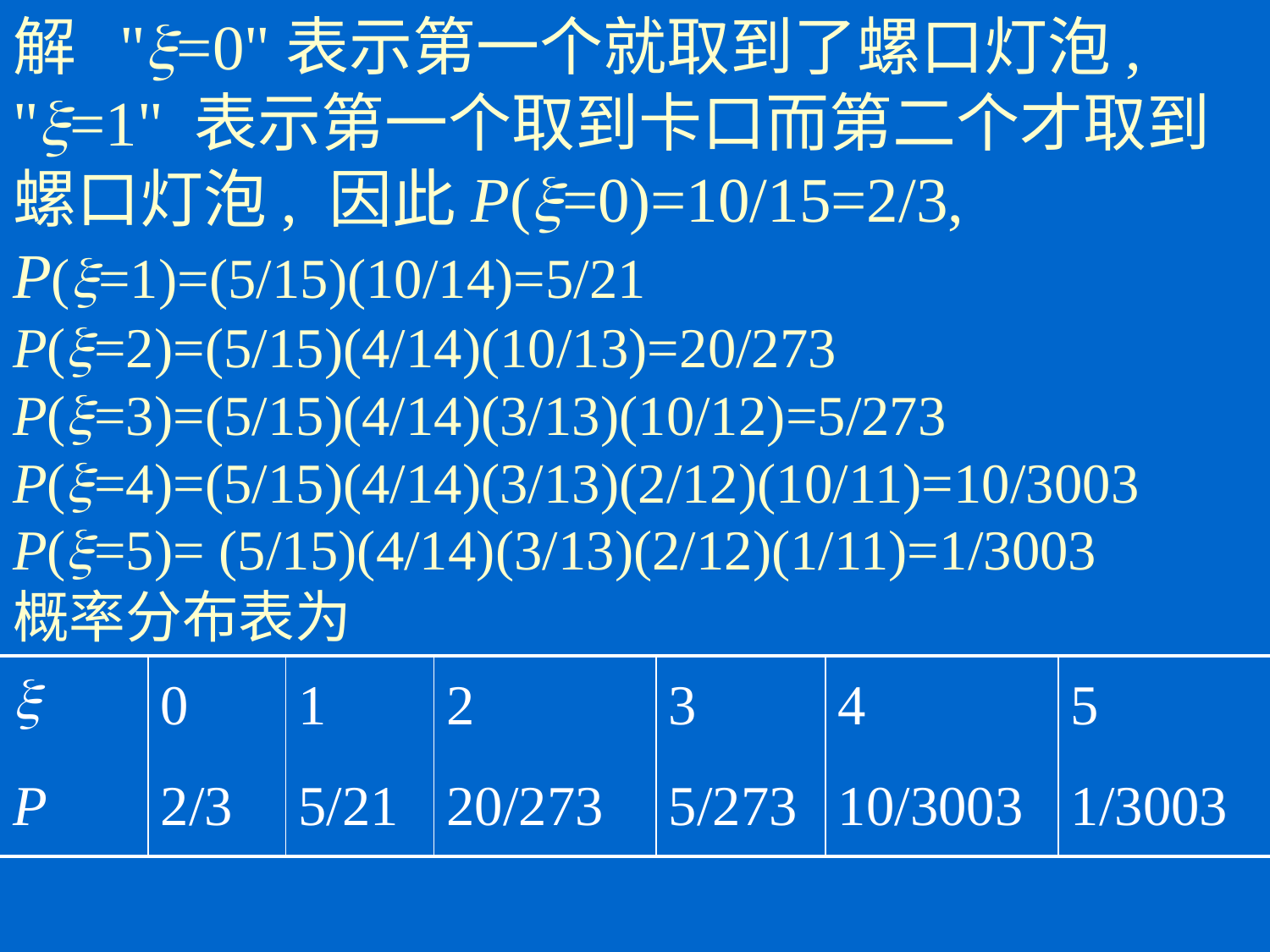

# 解  "ξ=0"表示第一个就取到了螺口灯泡, "ξ=1" 表示第一个取到卡口而第二个才取到螺口灯泡, 因此P(ξ=0)=10/15=2/3, P(ξ=1)=(5/15)(10/14)=5/21 P(ξ=2)=(5/15)(4/14)(10/13)=20/273 P(ξ=3)=(5/15)(4/14)(3/13)(10/12)=5/273 P(ξ=4)=(5/15)(4/14)(3/13)(2/12)(10/11)=10/3003 P(ξ=5)= (5/15)(4/14)(3/13)(2/12)(1/11)=1/3003 概率分布表为
| ξ | 0 | 1 | 2 | 3 | 4 | 5 |
| --- | --- | --- | --- | --- | --- | --- |
| P | 2/3 | 5/21 | 20/273 | 5/273 | 10/3003 | 1/3003 |